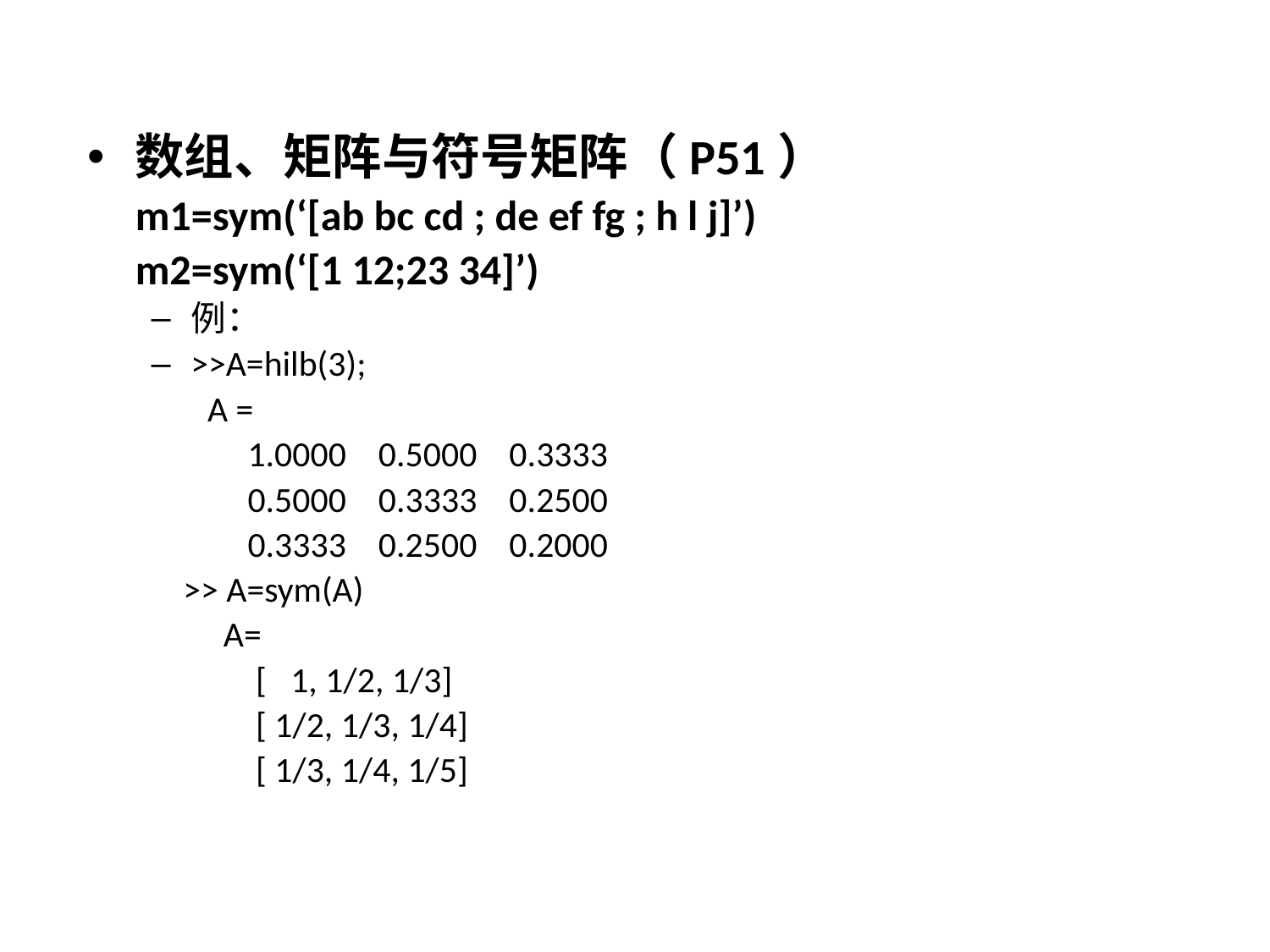

数组、矩阵与符号矩阵（P51）
     m1=sym(‘[ab bc cd ; de ef fg ; h l j]’)
     m2=sym(‘[1 12;23 34]’)
例：
>>A=hilb(3);
       A =
            1.0000    0.5000    0.3333
            0.5000    0.3333    0.2500
            0.3333    0.2500    0.2000
    >> A=sym(A)
         A=
             [   1, 1/2, 1/3]
             [ 1/2, 1/3, 1/4]
             [ 1/3, 1/4, 1/5]